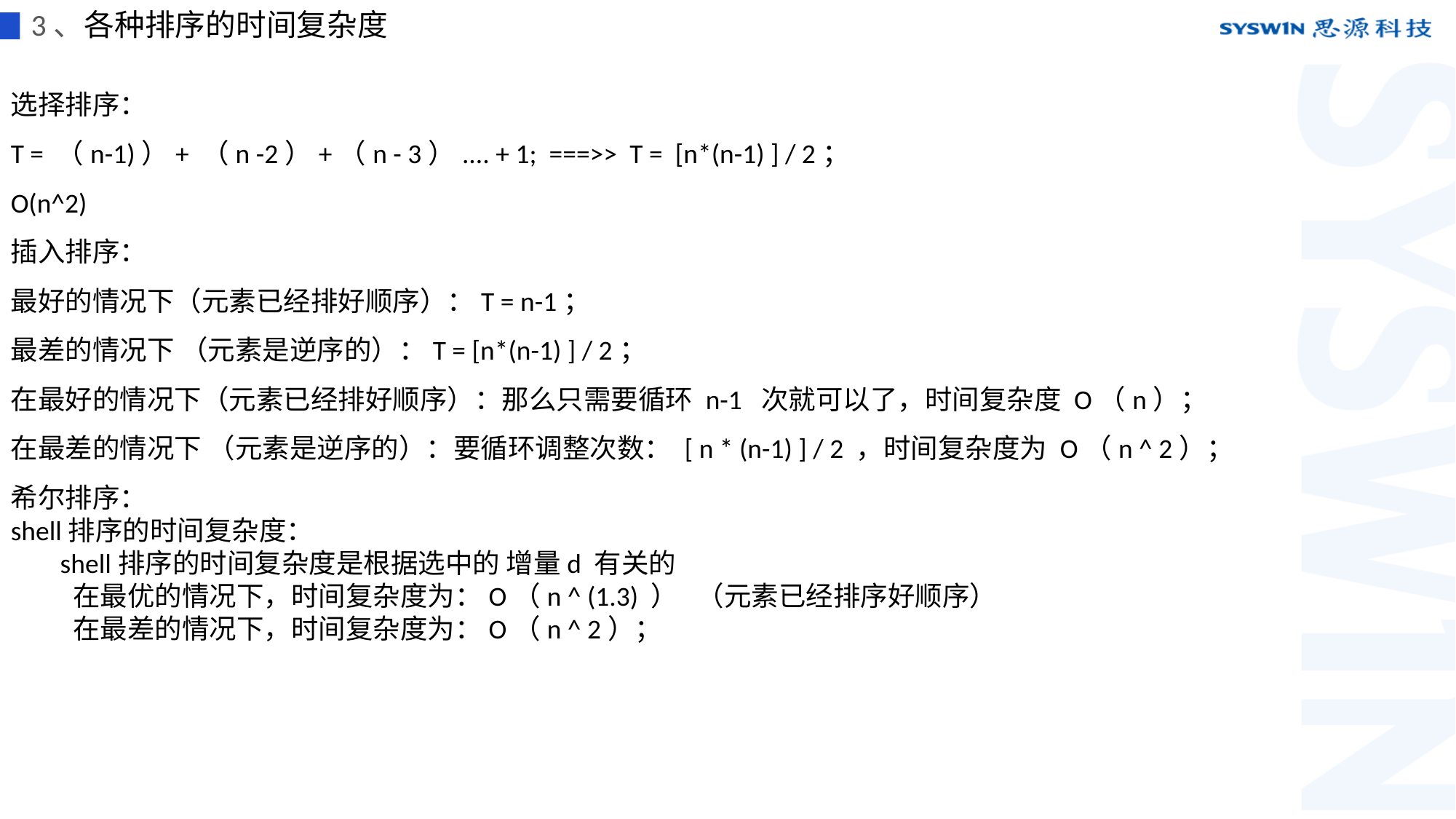

3、各种排序的时间复杂度
选择排序：
T = （n-1)）+ （n -2）+（n - 3）.... + 1;  ===>>  T =  [n*(n-1) ] / 2；
O(n^2)
插入排序：
最好的情况下（元素已经排好顺序）：T = n-1；
最差的情况下 （元素是逆序的）：T = [n*(n-1) ] / 2；
在最好的情况下（元素已经排好顺序）：那么只需要循环 n-1  次就可以了，时间复杂度 O（n）；
在最差的情况下 （元素是逆序的）：要循环调整次数： [ n * (n-1) ] / 2 ，时间复杂度为 O（n ^ 2）；
希尔排序：
shell排序的时间复杂度：
        shell排序的时间复杂度是根据选中的 增量d 有关的
         在最优的情况下，时间复杂度为：O（n ^ (1.3) ）   （元素已经排序好顺序）
         在最差的情况下，时间复杂度为：O（n ^ 2）；